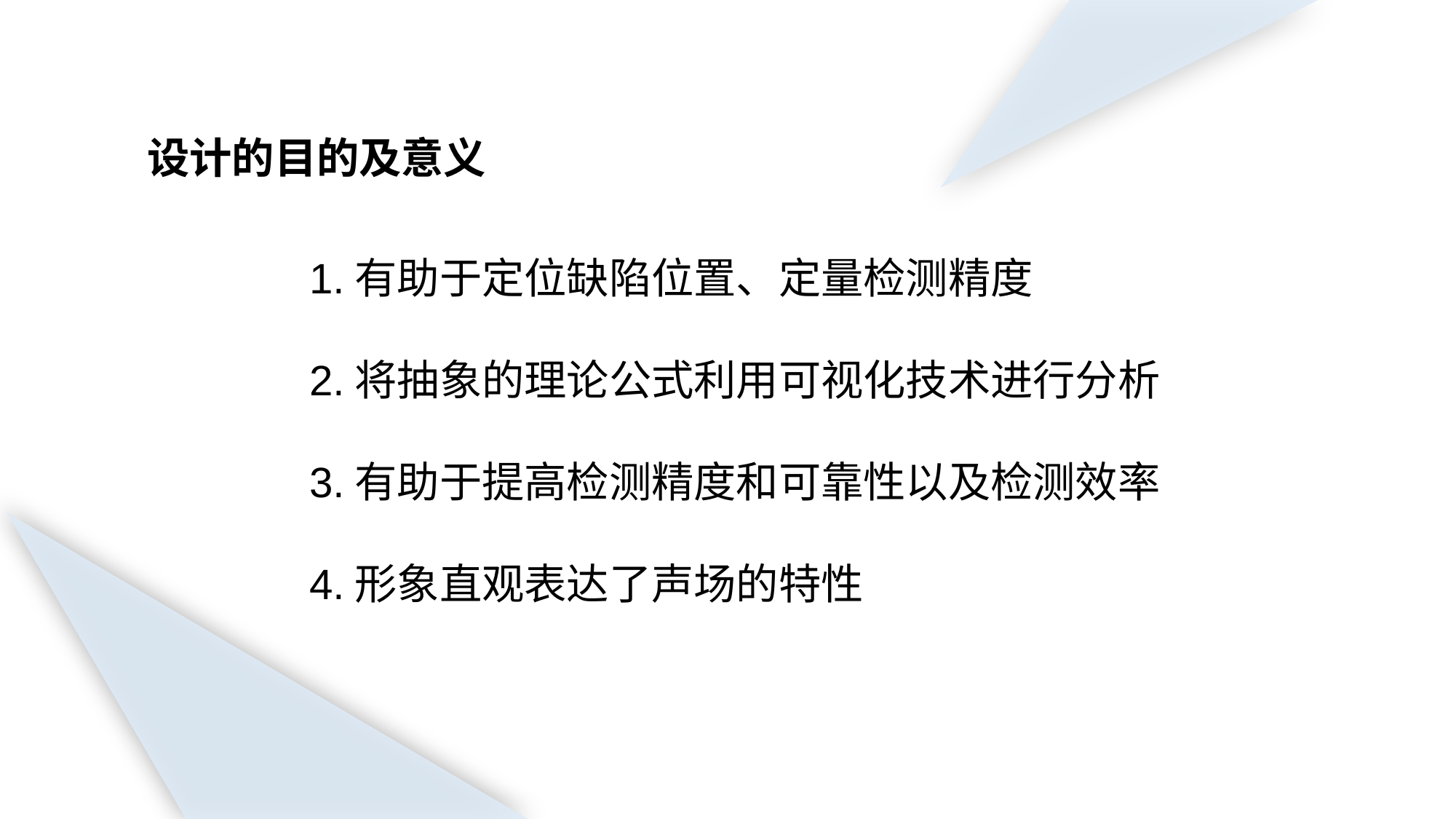

设计的目的及意义
1.有助于定位缺陷位置、定量检测精度

2.将抽象的理论公式利用可视化技术进行分析

3.有助于提高检测精度和可靠性以及检测效率

4.形象直观表达了声场的特性